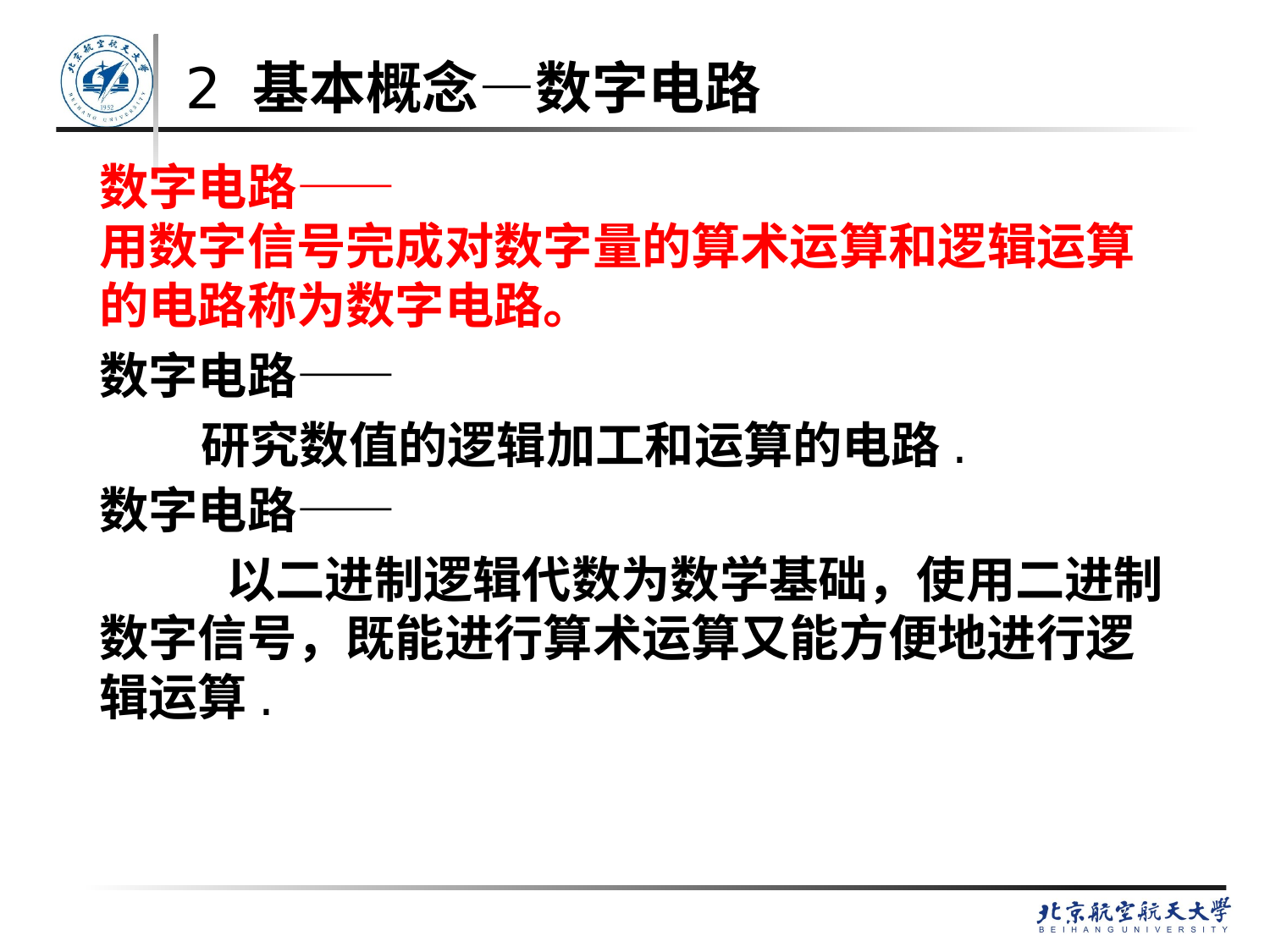

# 2 基本概念—数字电路
数字电路——
用数字信号完成对数字量的算术运算和逻辑运算的电路称为数字电路。
数字电路——
        研究数值的逻辑加工和运算的电路.
数字电路——
	以二进制逻辑代数为数学基础，使用二进制数字信号，既能进行算术运算又能方便地进行逻辑运算.
8